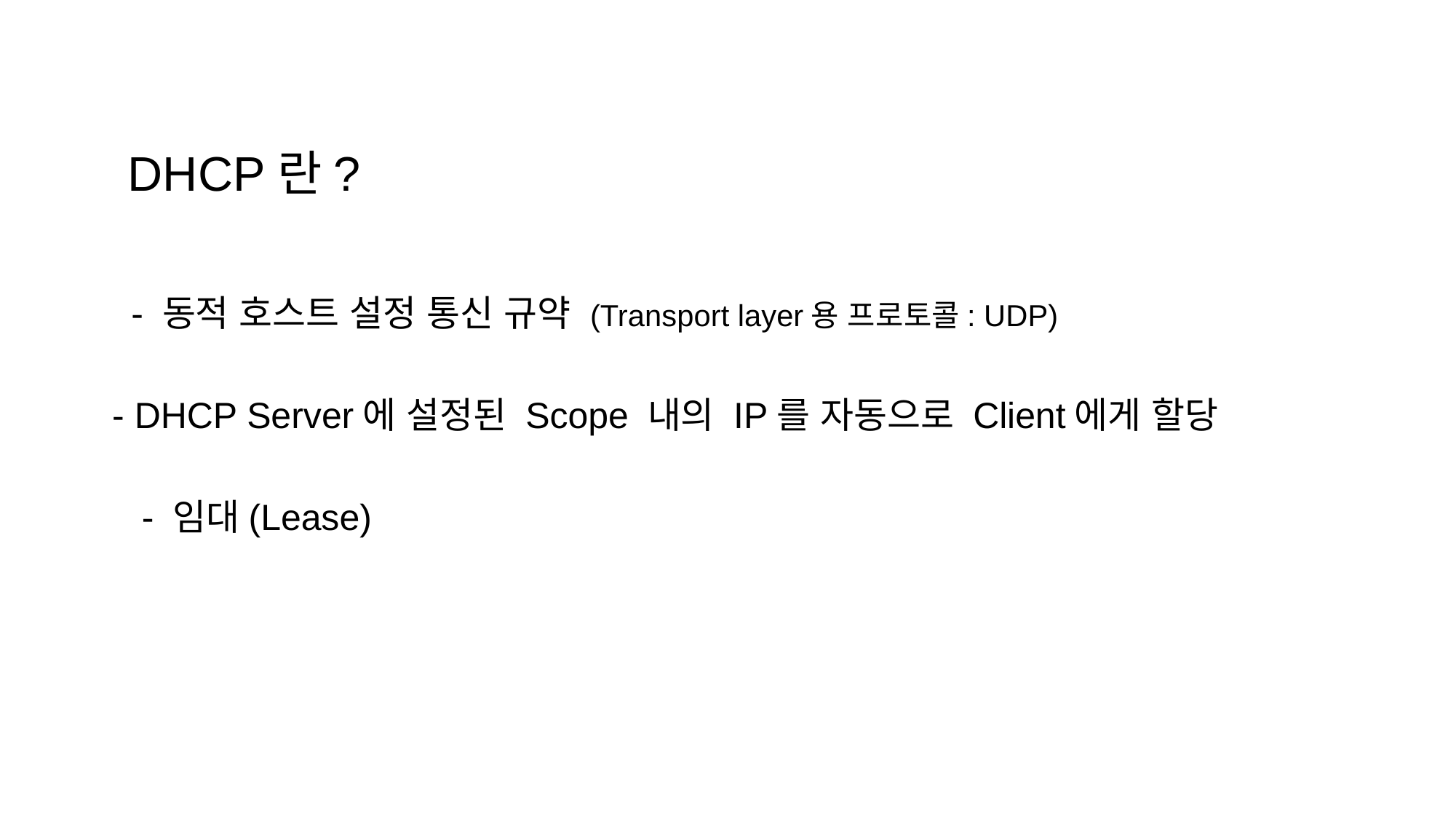

DHCP란?
- 동적 호스트 설정 통신 규약 (Transport layer용 프로토콜: UDP)
- DHCP Server에 설정된 Scope 내의 IP를 자동으로 Client에게 할당
- 임대(Lease)